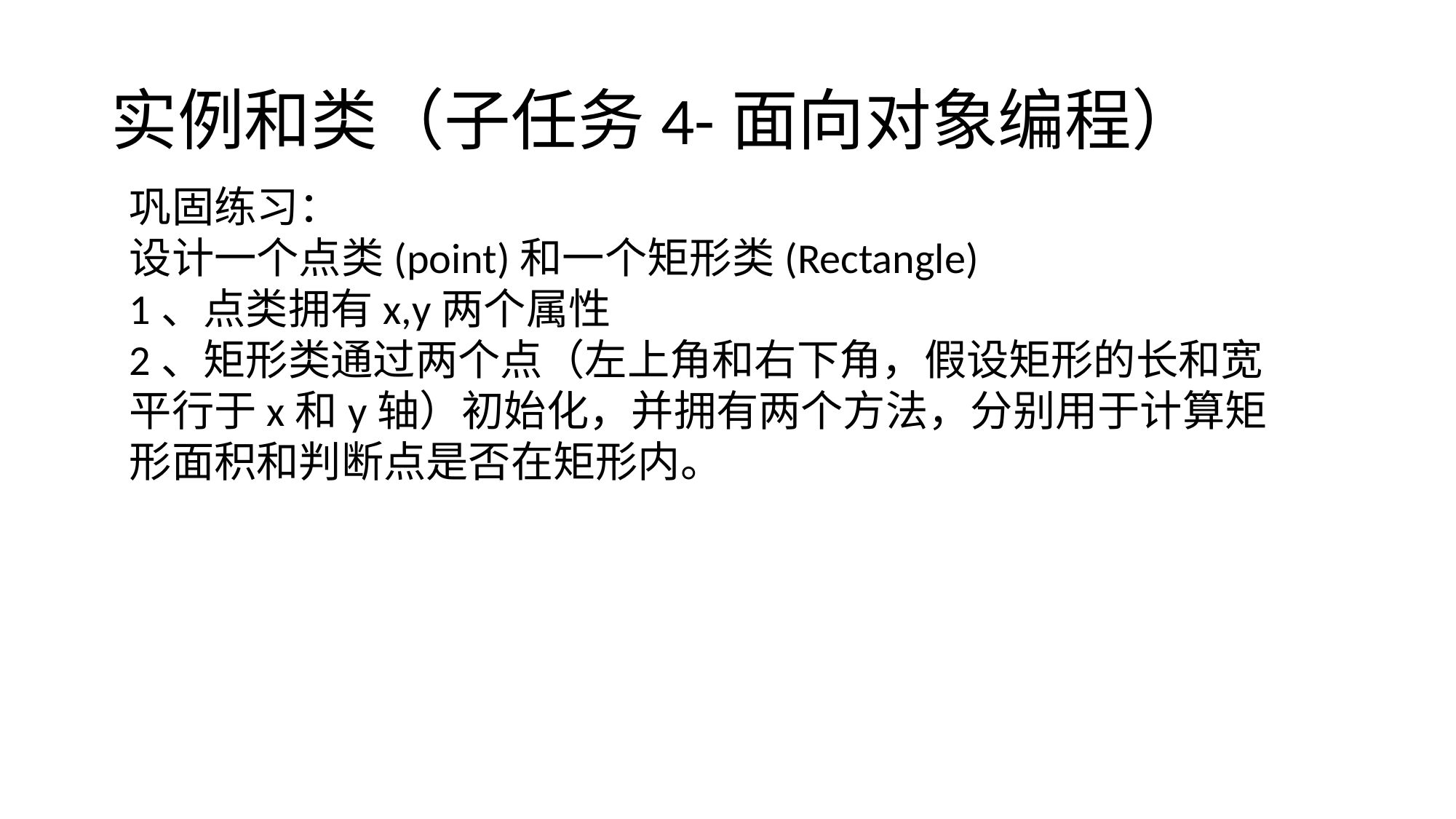

# 实例和类（子任务4-面向对象编程）
巩固练习：
设计一个点类(point)和一个矩形类(Rectangle)
1、点类拥有x,y两个属性
2、矩形类通过两个点（左上角和右下角，假设矩形的长和宽平行于x和y轴）初始化，并拥有两个方法，分别用于计算矩形面积和判断点是否在矩形内。